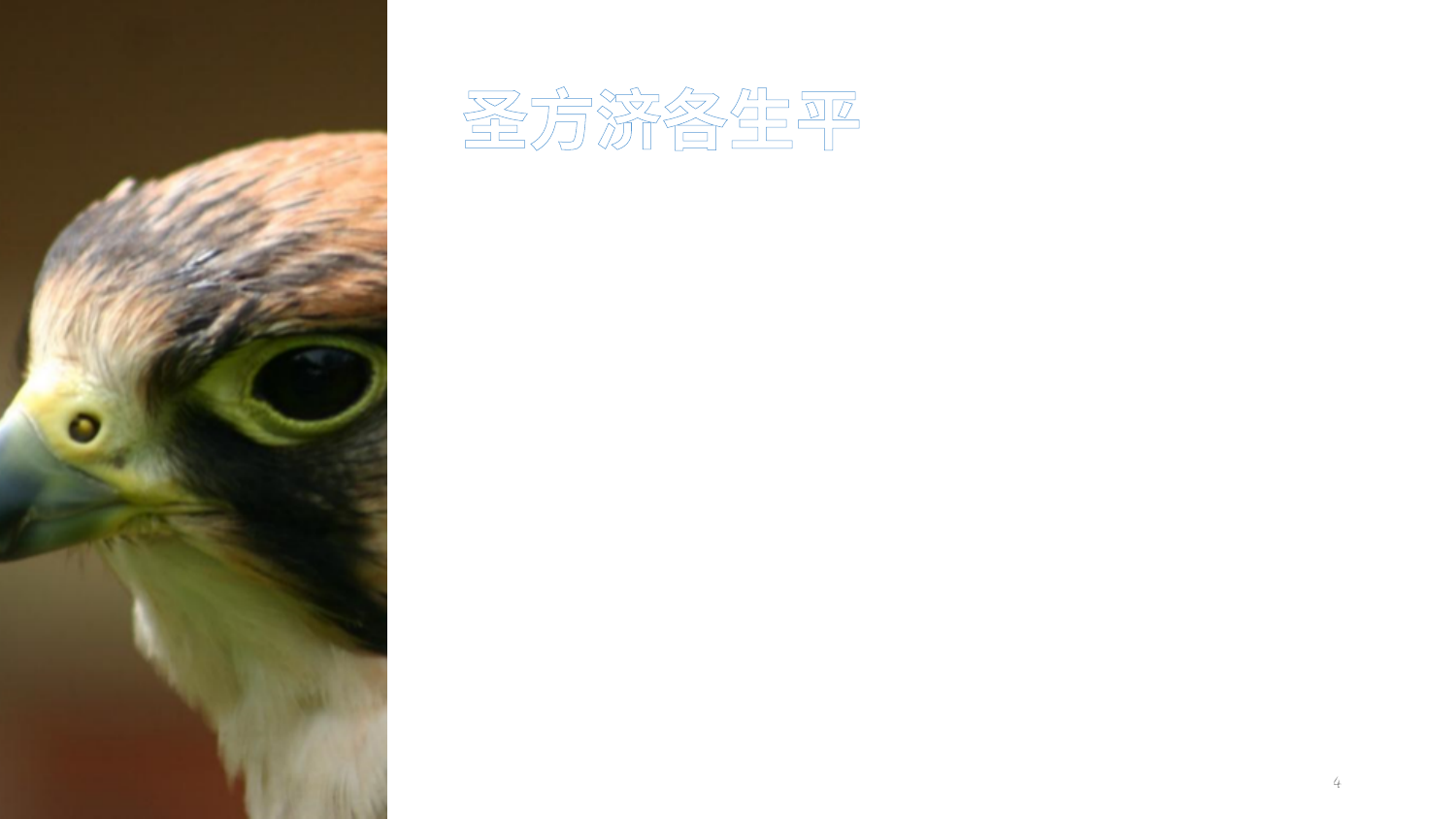

# 圣方济各生平
| 中文名 | 圣•方济各•迪•阿西西 |
| --- | --- |
| 外文名 | San Francesco di Assisi |
| 国籍 | 意大利 |
| 出生地 | 亚西西 |
| 出生日期 | 公元1182年 |
| 逝世日期 | 公元1226年10月3日 |
| 信仰 | 天主教 |
| 主要成就 | 方济各会和方济女修会的创始人 |
4